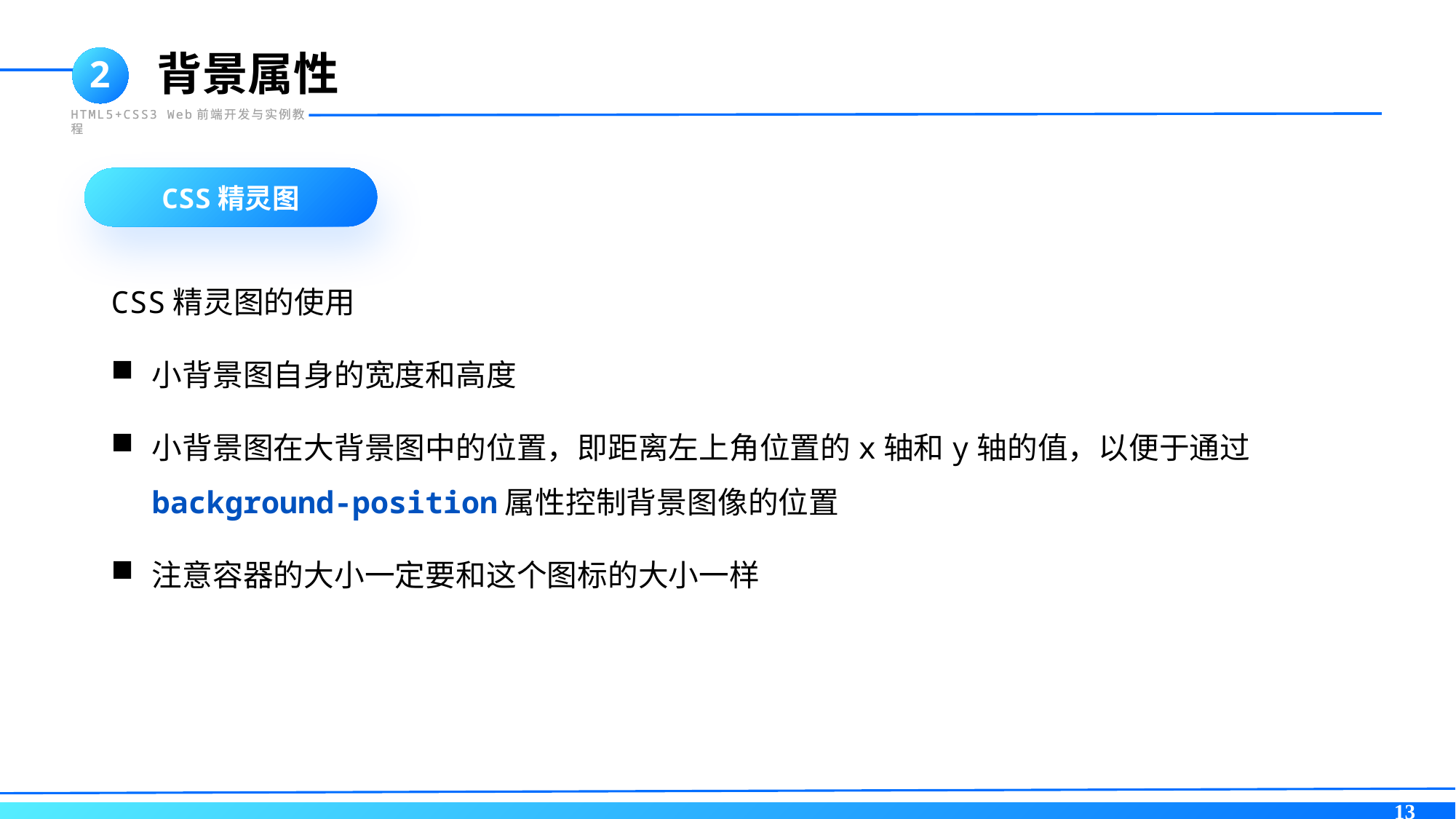

背景属性
2
HTML5+CSS3 Web前端开发与实例教程
CSS精灵图
CSS精灵图的使用
小背景图自身的宽度和高度
小背景图在大背景图中的位置，即距离左上角位置的x轴和y轴的值，以便于通过background-position属性控制背景图像的位置
注意容器的大小一定要和这个图标的大小一样
13